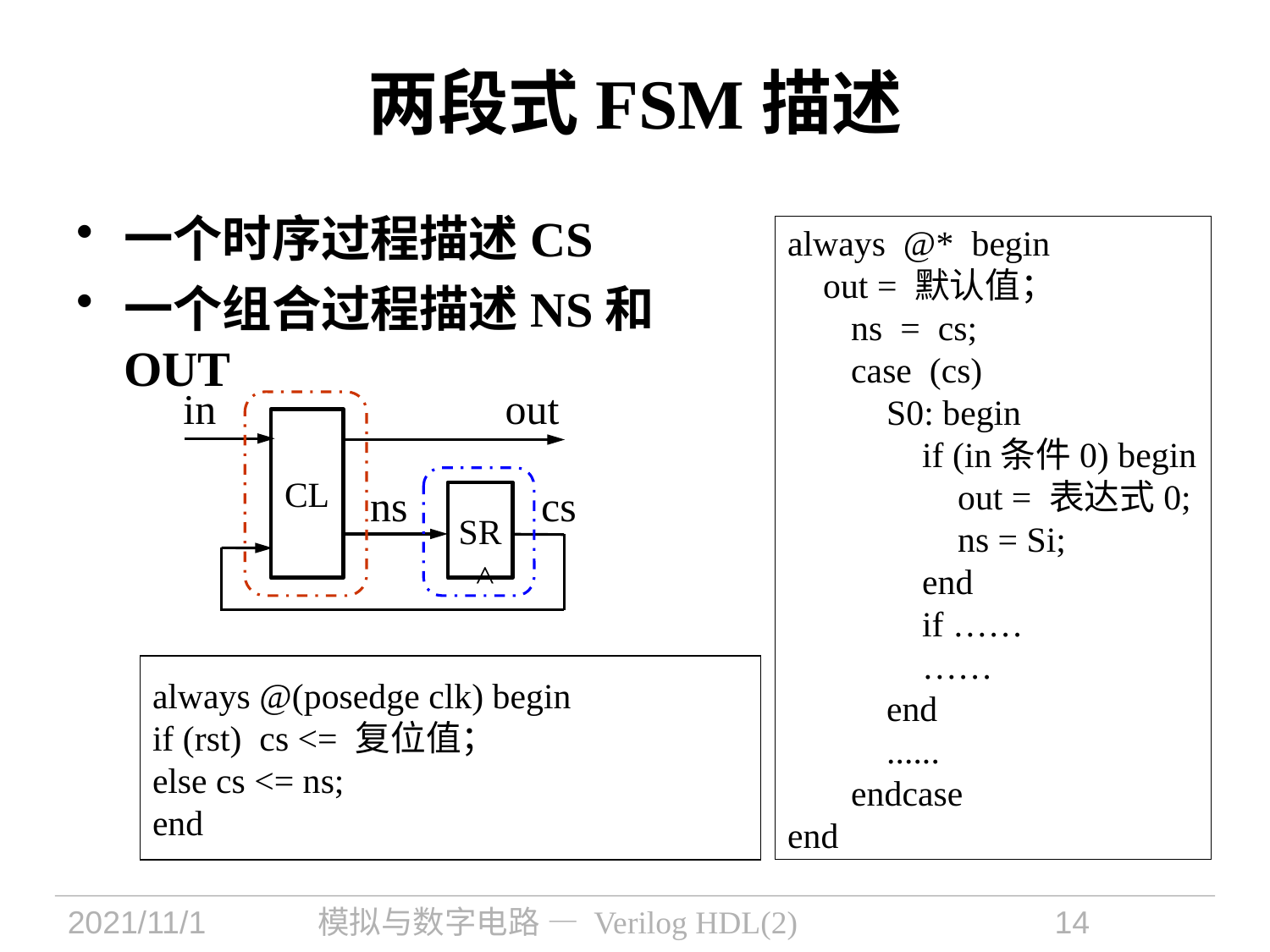

两段式FSM描述
一个时序过程描述CS
一个组合过程描述NS和OUT

always  @*  begin
    out = 默认值；
ns  =  cs;
case  (cs)
    S0: begin
        if (in条件0) begin
            out = 表达式0;
            ns = Si;
        end
        if ……
        ……
    end
    ......
endcase
end
in
out
CL
ns
cs
SR
<

always @(posedge clk) begin
if (rst)  cs <= 复位值；
else cs <= ns;
end
2021/11/1
模拟与数字电路 — Verilog HDL(2)
14